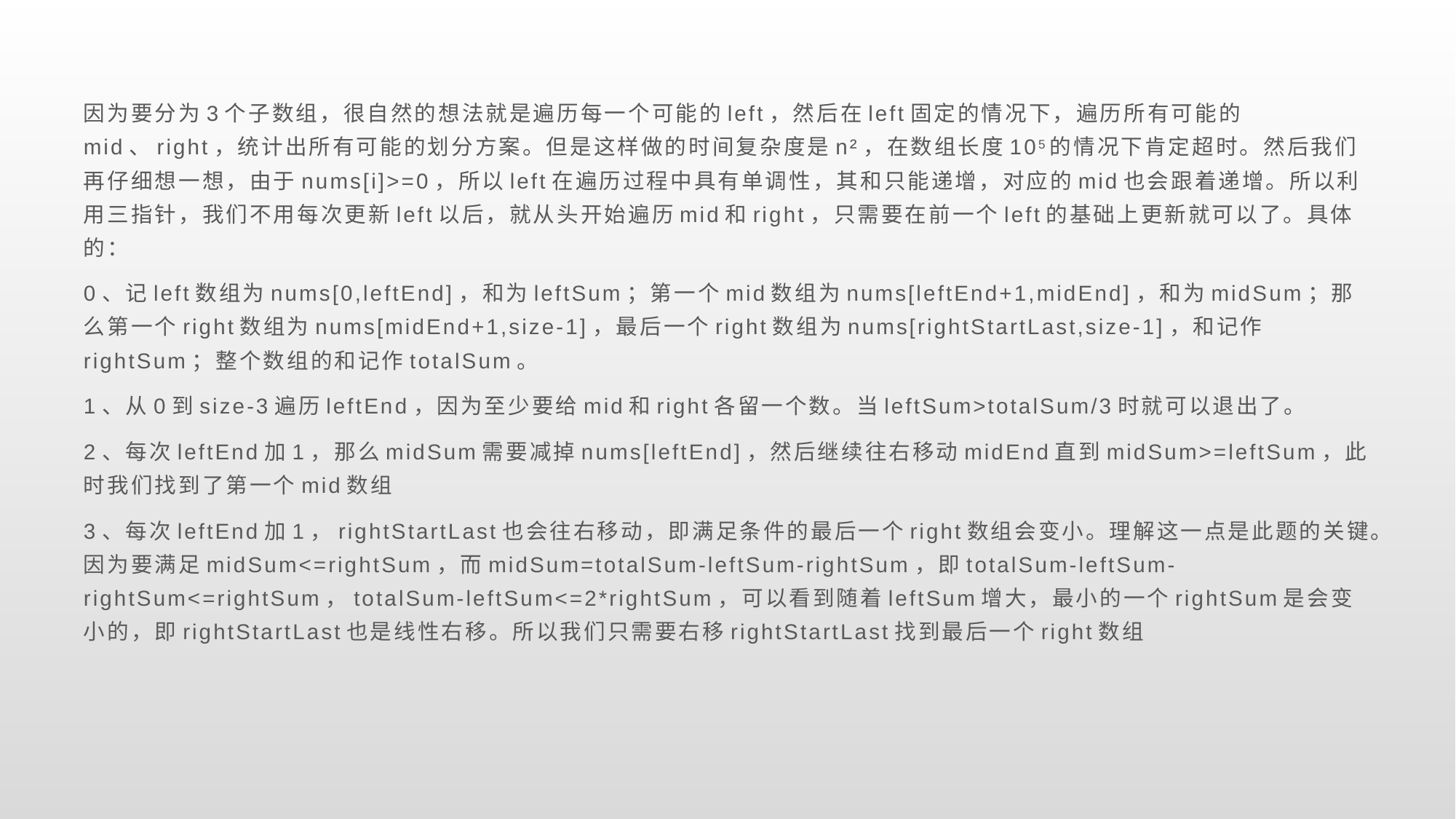

因为要分为3个子数组，很自然的想法就是遍历每一个可能的left，然后在left固定的情况下，遍历所有可能的mid、right，统计出所有可能的划分方案。但是这样做的时间复杂度是n²，在数组长度105的情况下肯定超时。然后我们再仔细想一想，由于nums[i]>=0，所以left在遍历过程中具有单调性，其和只能递增，对应的mid也会跟着递增。所以利用三指针，我们不用每次更新left以后，就从头开始遍历mid和right，只需要在前一个left的基础上更新就可以了。具体的：
0、记left数组为nums[0,leftEnd]，和为leftSum；第一个mid数组为nums[leftEnd+1,midEnd]，和为midSum；那么第一个right数组为nums[midEnd+1,size-1]，最后一个right数组为nums[rightStartLast,size-1]，和记作rightSum；整个数组的和记作totalSum。
1、从0到size-3遍历leftEnd，因为至少要给mid和right各留一个数。当leftSum>totalSum/3时就可以退出了。
2、每次leftEnd加1，那么midSum需要减掉nums[leftEnd]，然后继续往右移动midEnd直到midSum>=leftSum，此时我们找到了第一个mid数组
3、每次leftEnd加1，rightStartLast也会往右移动，即满足条件的最后一个right数组会变小。理解这一点是此题的关键。因为要满足midSum<=rightSum，而midSum=totalSum-leftSum-rightSum，即totalSum-leftSum-rightSum<=rightSum，totalSum-leftSum<=2*rightSum，可以看到随着leftSum增大，最小的一个rightSum是会变小的，即rightStartLast也是线性右移。所以我们只需要右移rightStartLast找到最后一个right数组